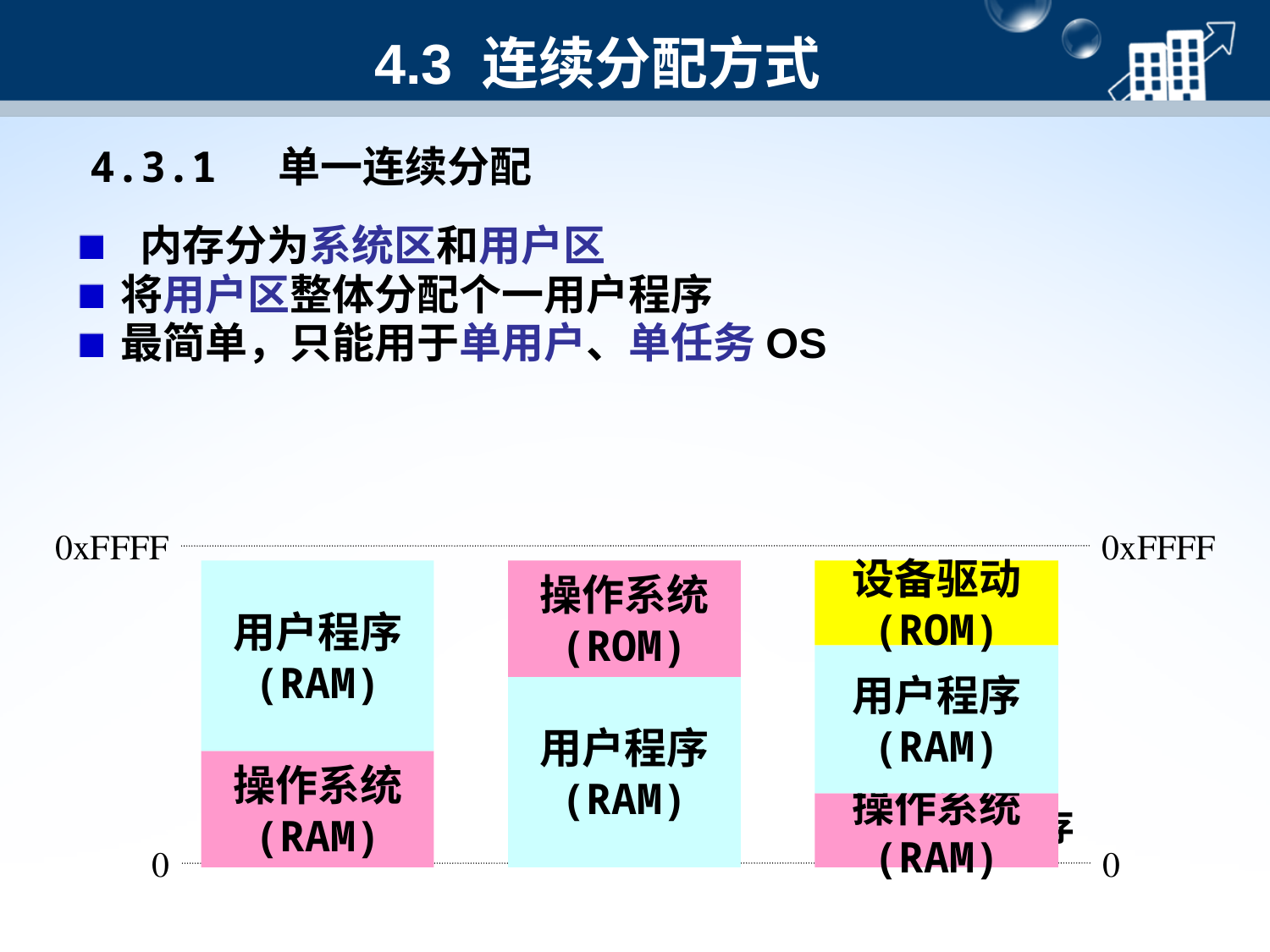

# 4.3 连续分配方式
4.3.1  单一连续分配
 内存分为系统区和用户区
将用户区整体分配个一用户程序
最简单，只能用于单用户、单任务OS
0xFFFF
0xFFFF
用户程序
(RAM)
操作系统
(ROM)
设备驱动
(ROM)
用户程序
(RAM)
用户程序
(RAM)
操作系统
(RAM)
操作系统
(RAM)
内存
0
0